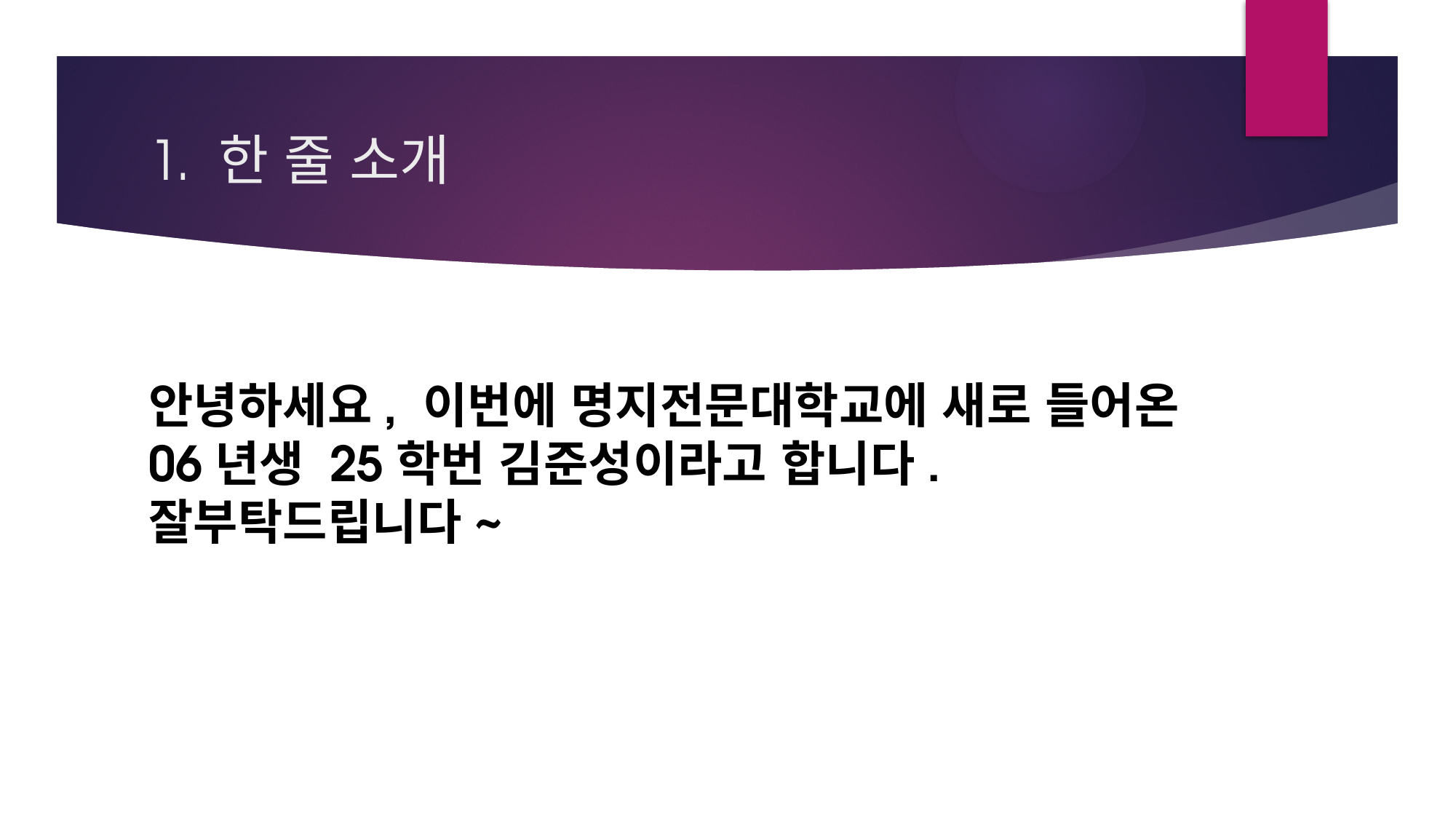

# 1. 한 줄 소개
안녕하세요, 이번에 명지전문대학교에 새로 들어온 06년생 25학번 김준성이라고 합니다. 잘부탁드립니다~